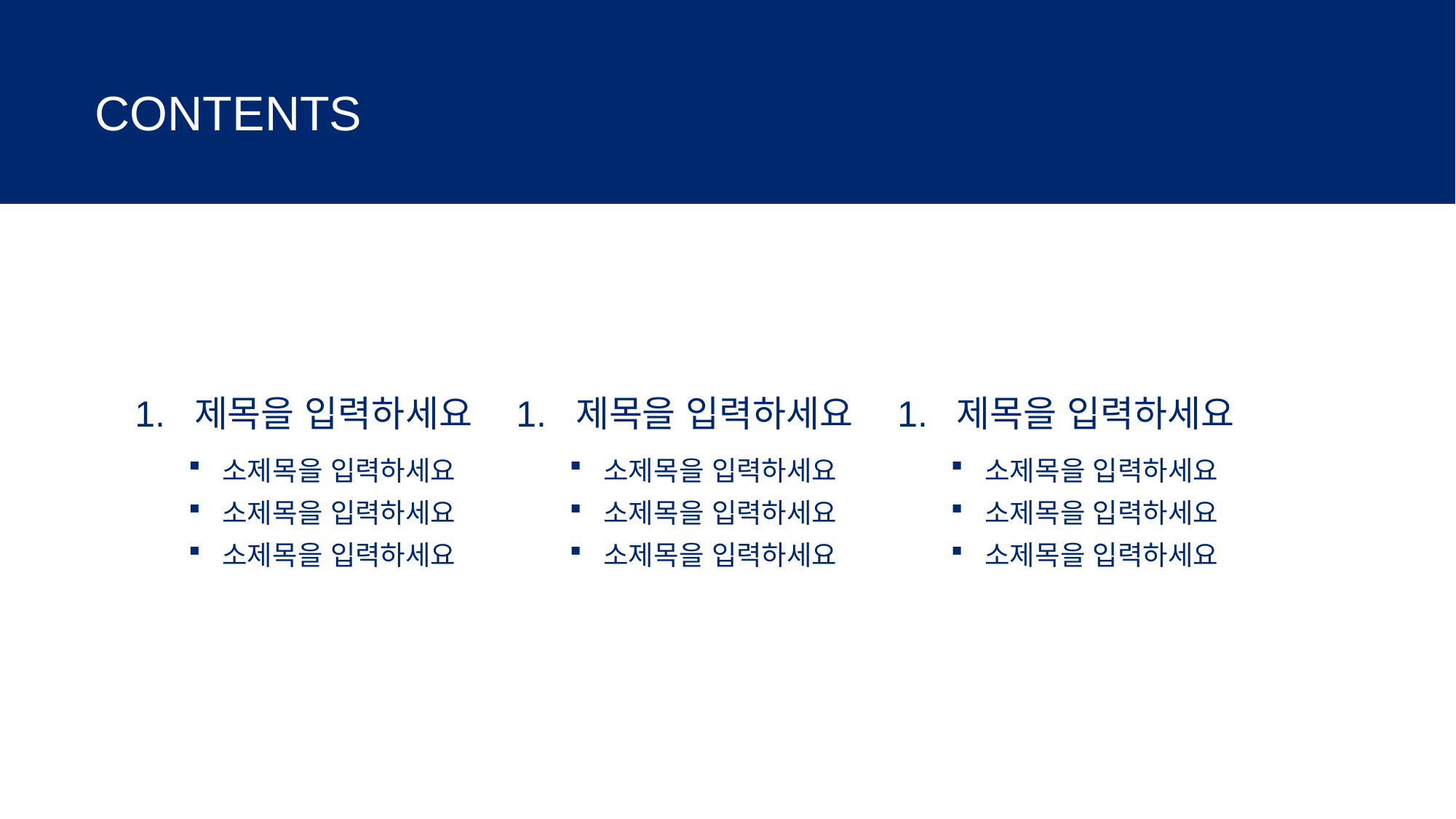

CONTENTS
1.  제목을 입력하세요
소제목을 입력하세요
소제목을 입력하세요
소제목을 입력하세요
1.  제목을 입력하세요
소제목을 입력하세요
소제목을 입력하세요
소제목을 입력하세요
1.  제목을 입력하세요
소제목을 입력하세요
소제목을 입력하세요
소제목을 입력하세요